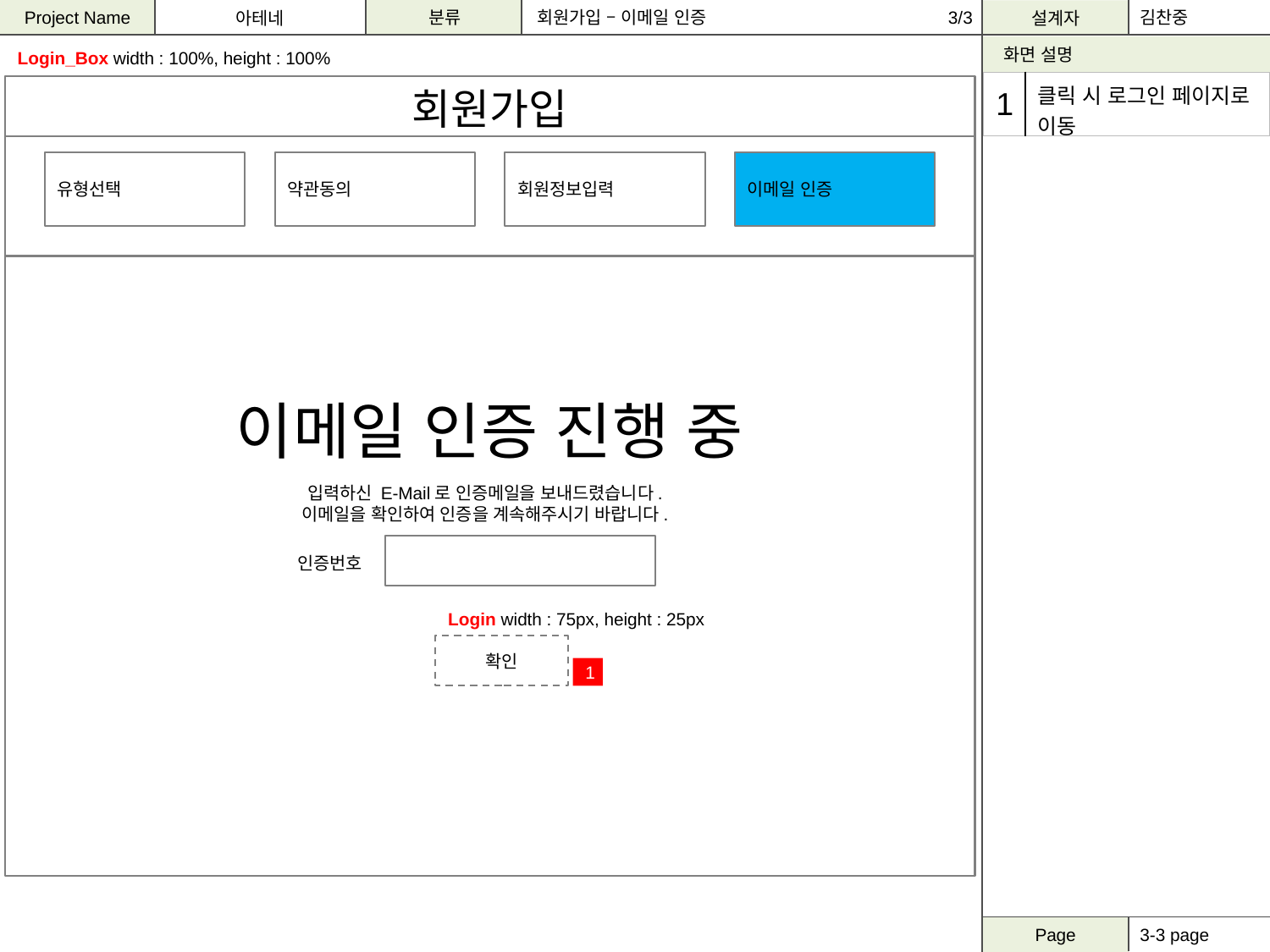

회원가입 – 이메일 인증
3/3
김찬중
Login_Box width : 100%, height : 100%
| 1 | 클릭 시 로그인 페이지로 이동 |
| --- | --- |

회원가입

유형선택
약관동의
회원정보입력
이메일 인증
이메일 인증 진행 중
입력하신 E-Mail로 인증메일을 보내드렸습니다.
이메일을 확인하여 인증을 계속해주시기 바랍니다.

인증번호
Login width : 75px, height : 25px
확인
1
3-3 page